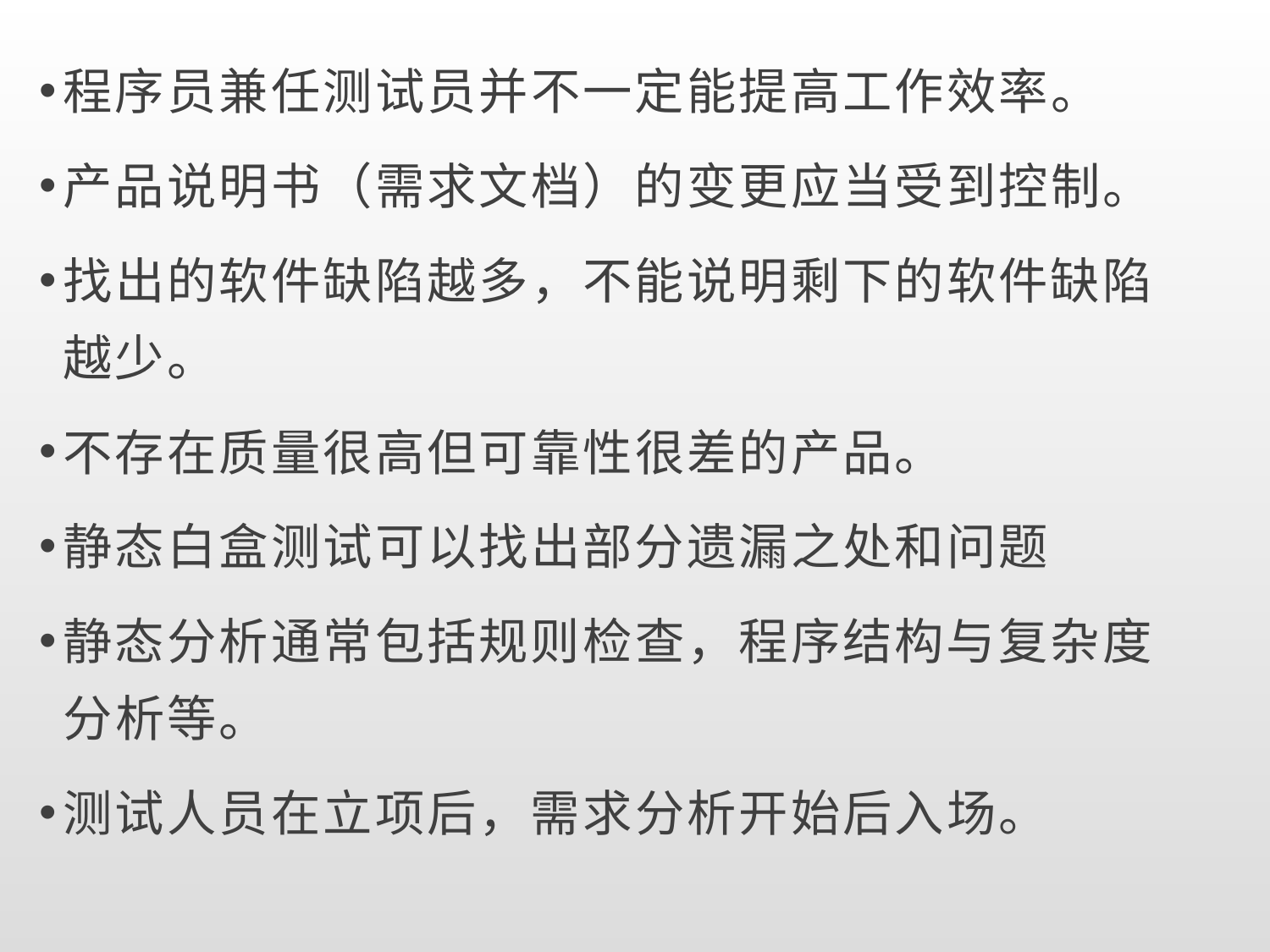

程序员兼任测试员并不一定能提高工作效率。
产品说明书（需求文档）的变更应当受到控制。
找出的软件缺陷越多，不能说明剩下的软件缺陷越少。
不存在质量很高但可靠性很差的产品。
静态白盒测试可以找出部分遗漏之处和问题
静态分析通常包括规则检查，程序结构与复杂度分析等。
测试人员在立项后，需求分析开始后入场。